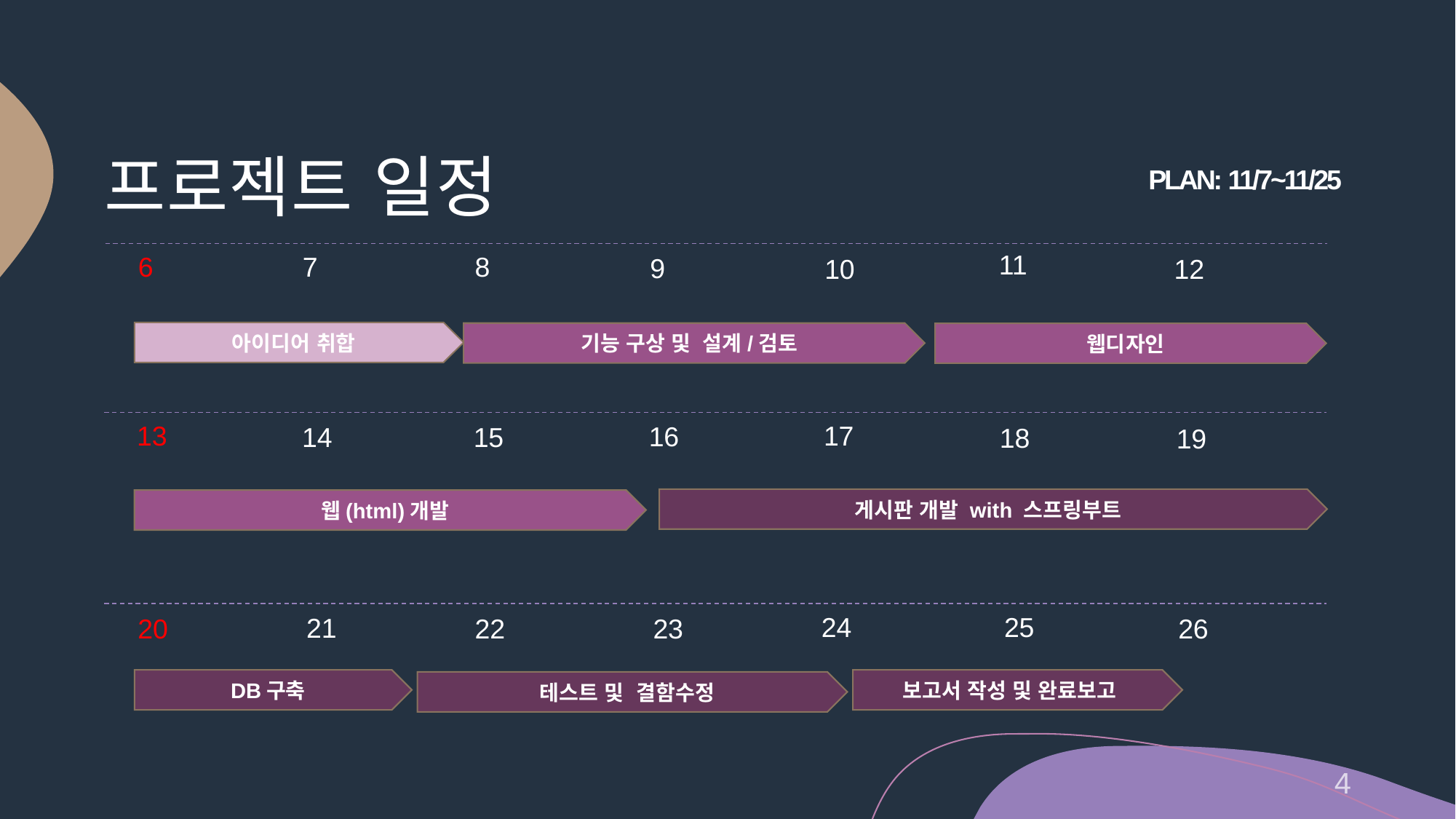

# 프로젝트 일정
PLAN: 11/7~11/25
11
6
7
8
9
12
10
아이디어 취합
기능 구상 및  설계/검토
웹디자인
17
13
16
14
15
18
19
게시판 개발 with 스프링부트
웹(html)개발
24
25
21
23
20
22
26
DB구축
보고서 작성 및 완료보고
테스트 및  결함수정
4